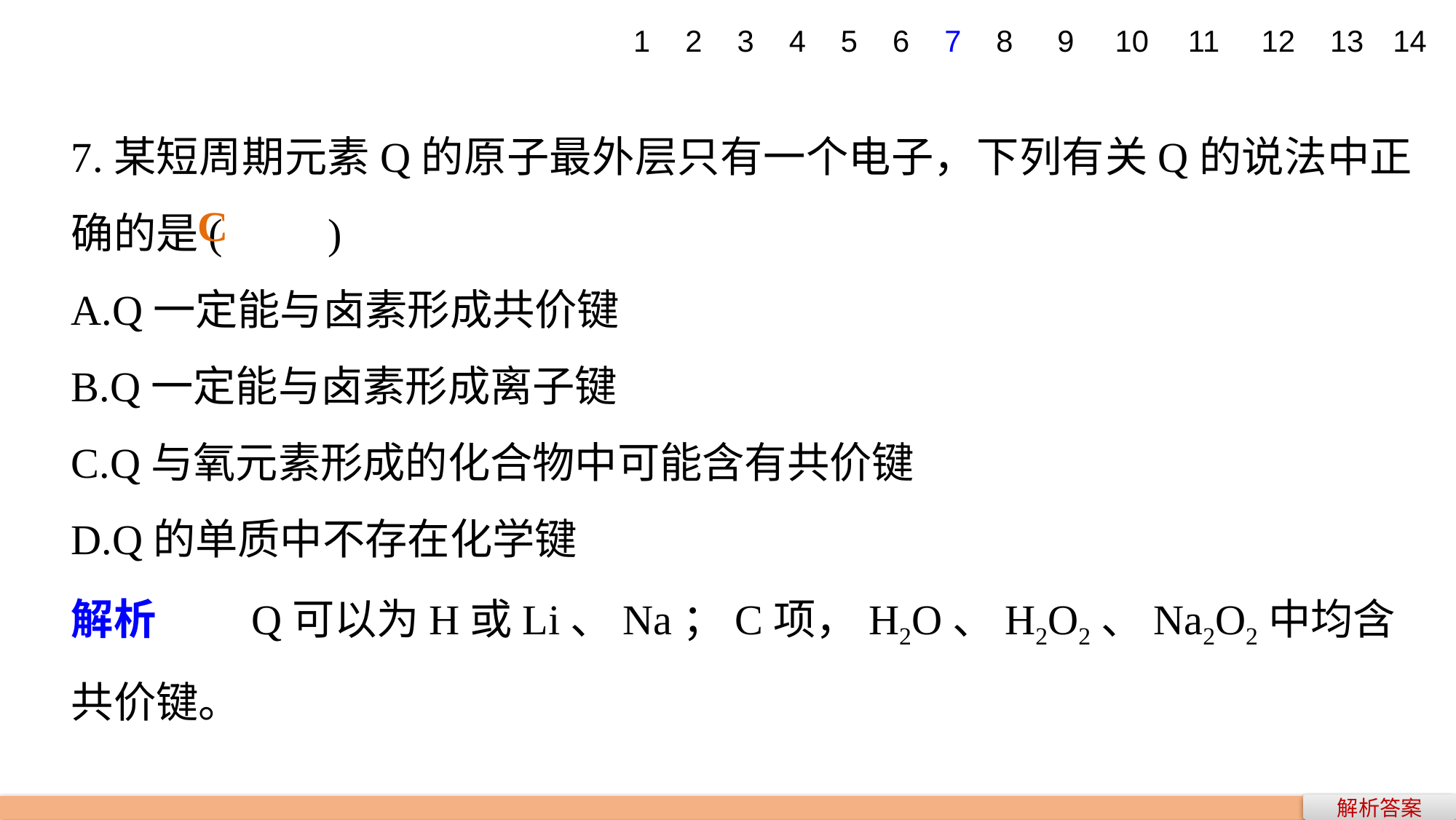

1
2
3
4
5
6
7
8
9
10
11
12
13
14
7.某短周期元素Q的原子最外层只有一个电子，下列有关Q的说法中正确的是(　　)
A.Q一定能与卤素形成共价键
B.Q一定能与卤素形成离子键
C.Q与氧元素形成的化合物中可能含有共价键
D.Q的单质中不存在化学键
解析　　Q可以为H或Li、Na；C项，H2O、H2O2、Na2O2中均含共价键。
C
解析答案